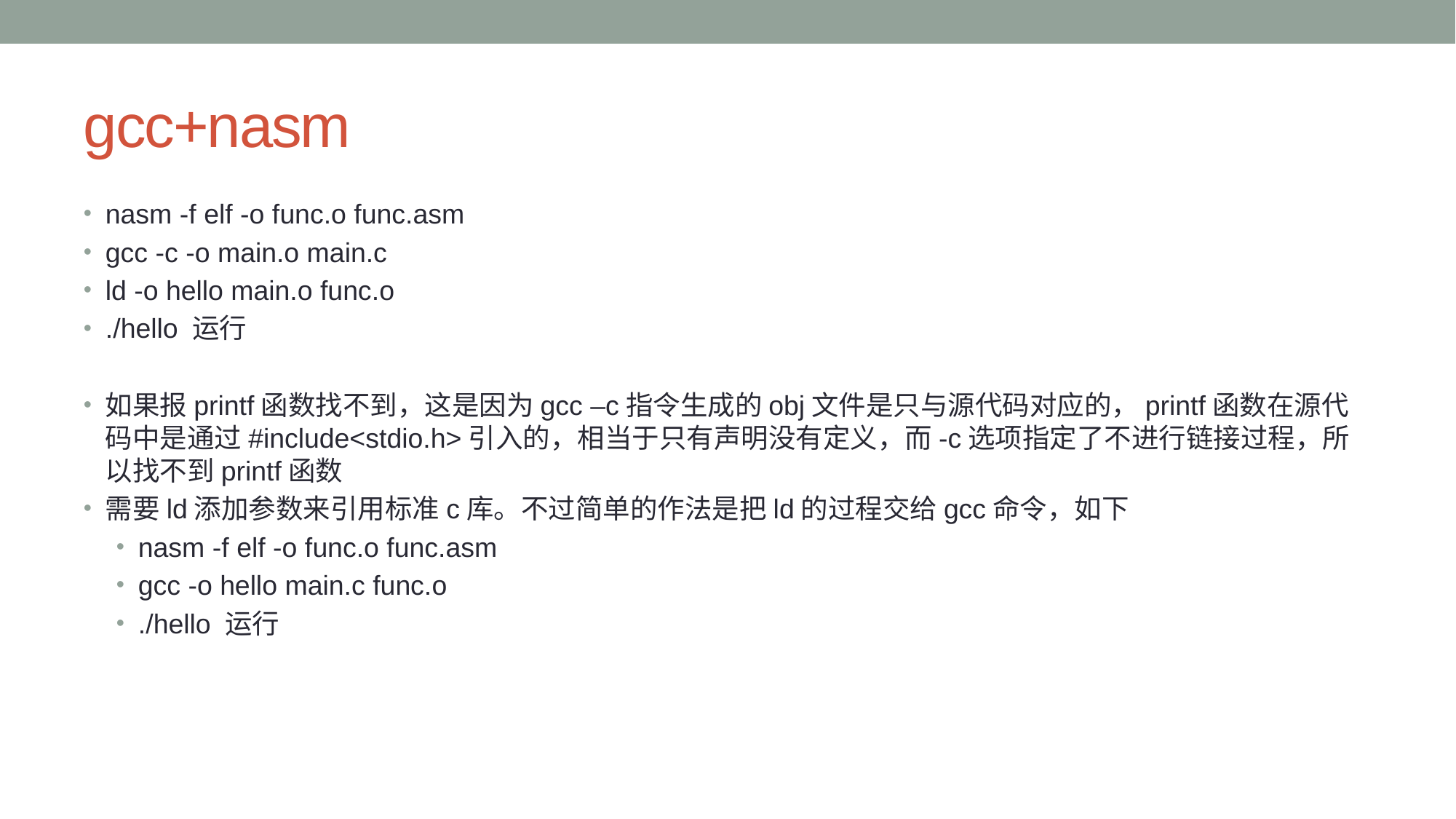

# gcc+nasm
nasm -f elf -o func.o func.asm
gcc -c -o main.o main.c
ld -o hello main.o func.o
./hello 运行

如果报printf函数找不到，这是因为gcc –c指令生成的obj文件是只与源代码对应的，printf函数在源代码中是通过#include<stdio.h>引入的，相当于只有声明没有定义，而-c选项指定了不进行链接过程，所以找不到printf函数
需要ld添加参数来引用标准c库。不过简单的作法是把ld的过程交给gcc命令，如下
nasm -f elf -o func.o func.asm
gcc -o hello main.c func.o
./hello 运行